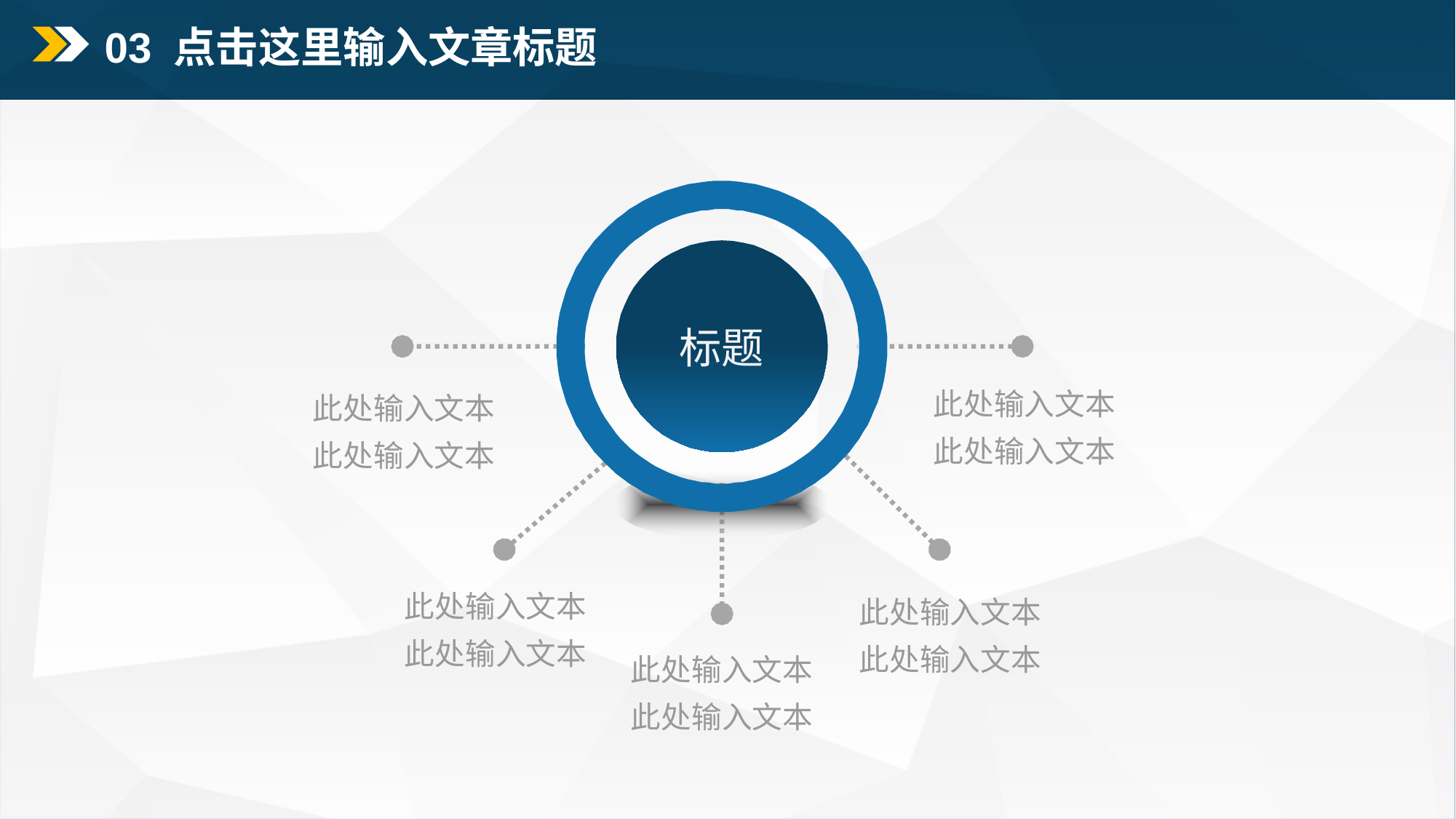

03 点击这里输入文章标题

标题

此处输入文本
此处输入文本

此处输入文本
此处输入文本

此处输入文本
此处输入文本

此处输入文本
此处输入文本

此处输入文本
此处输入文本